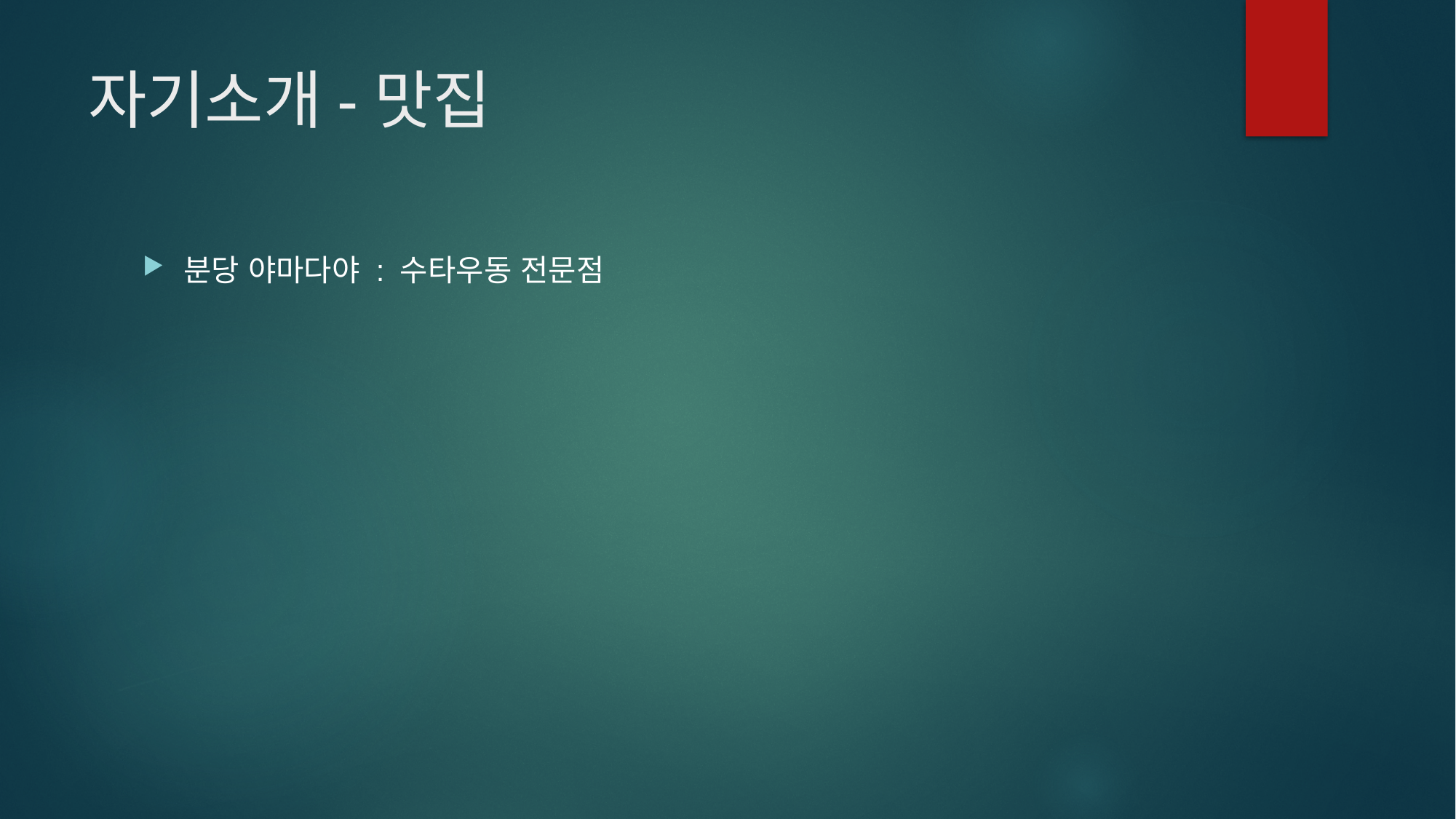

# 자기소개-맛집
분당 야마다야 : 수타우동 전문점